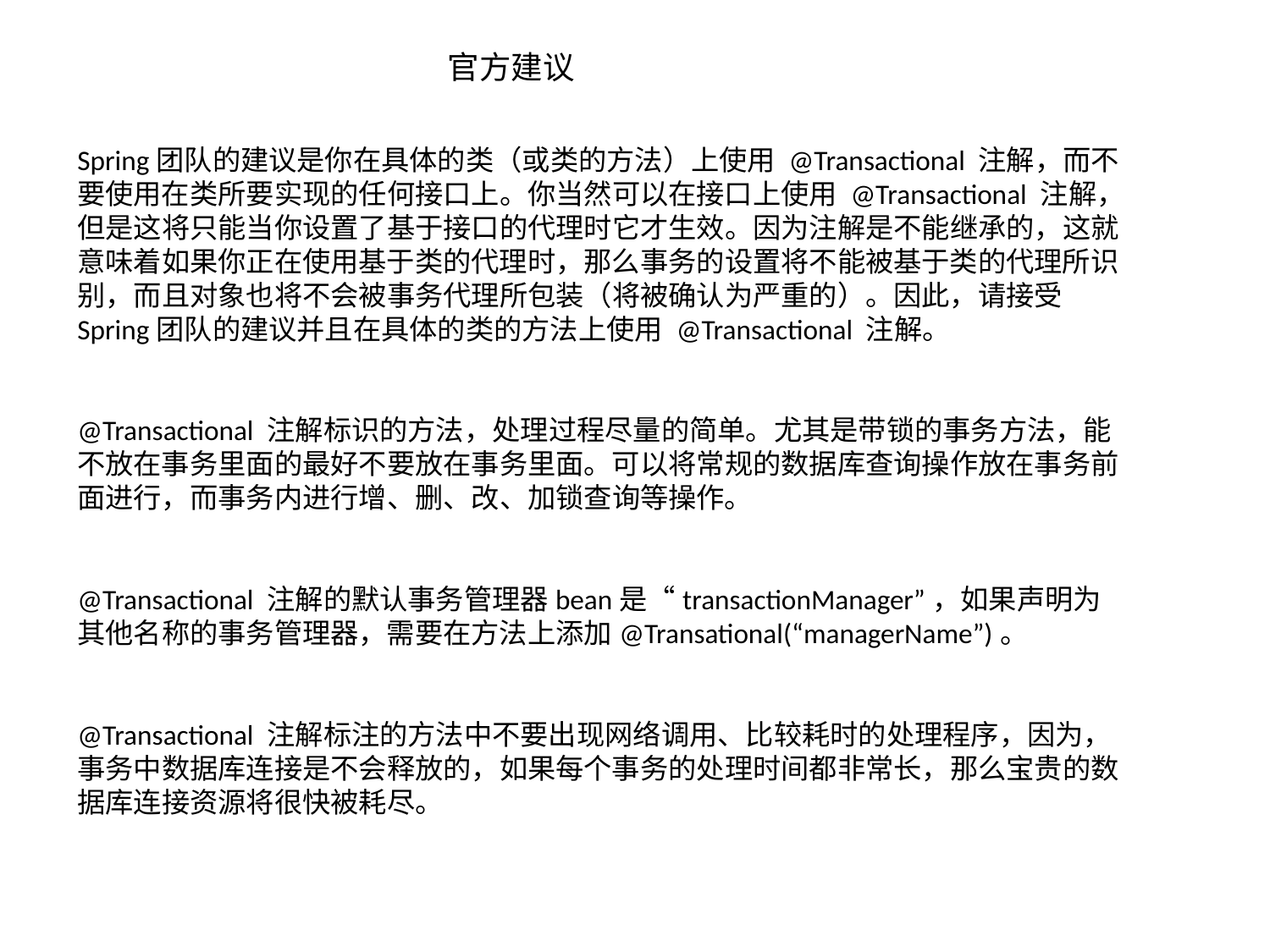

官方建议
Spring团队的建议是你在具体的类（或类的方法）上使用 @Transactional 注解，而不要使用在类所要实现的任何接口上。你当然可以在接口上使用 @Transactional 注解，但是这将只能当你设置了基于接口的代理时它才生效。因为注解是不能继承的，这就意味着如果你正在使用基于类的代理时，那么事务的设置将不能被基于类的代理所识别，而且对象也将不会被事务代理所包装（将被确认为严重的）。因此，请接受Spring团队的建议并且在具体的类的方法上使用 @Transactional 注解。

@Transactional 注解标识的方法，处理过程尽量的简单。尤其是带锁的事务方法，能不放在事务里面的最好不要放在事务里面。可以将常规的数据库查询操作放在事务前面进行，而事务内进行增、删、改、加锁查询等操作。

@Transactional 注解的默认事务管理器bean是“transactionManager”，如果声明为其他名称的事务管理器，需要在方法上添加@Transational(“managerName”)。

@Transactional 注解标注的方法中不要出现网络调用、比较耗时的处理程序，因为，事务中数据库连接是不会释放的，如果每个事务的处理时间都非常长，那么宝贵的数据库连接资源将很快被耗尽。